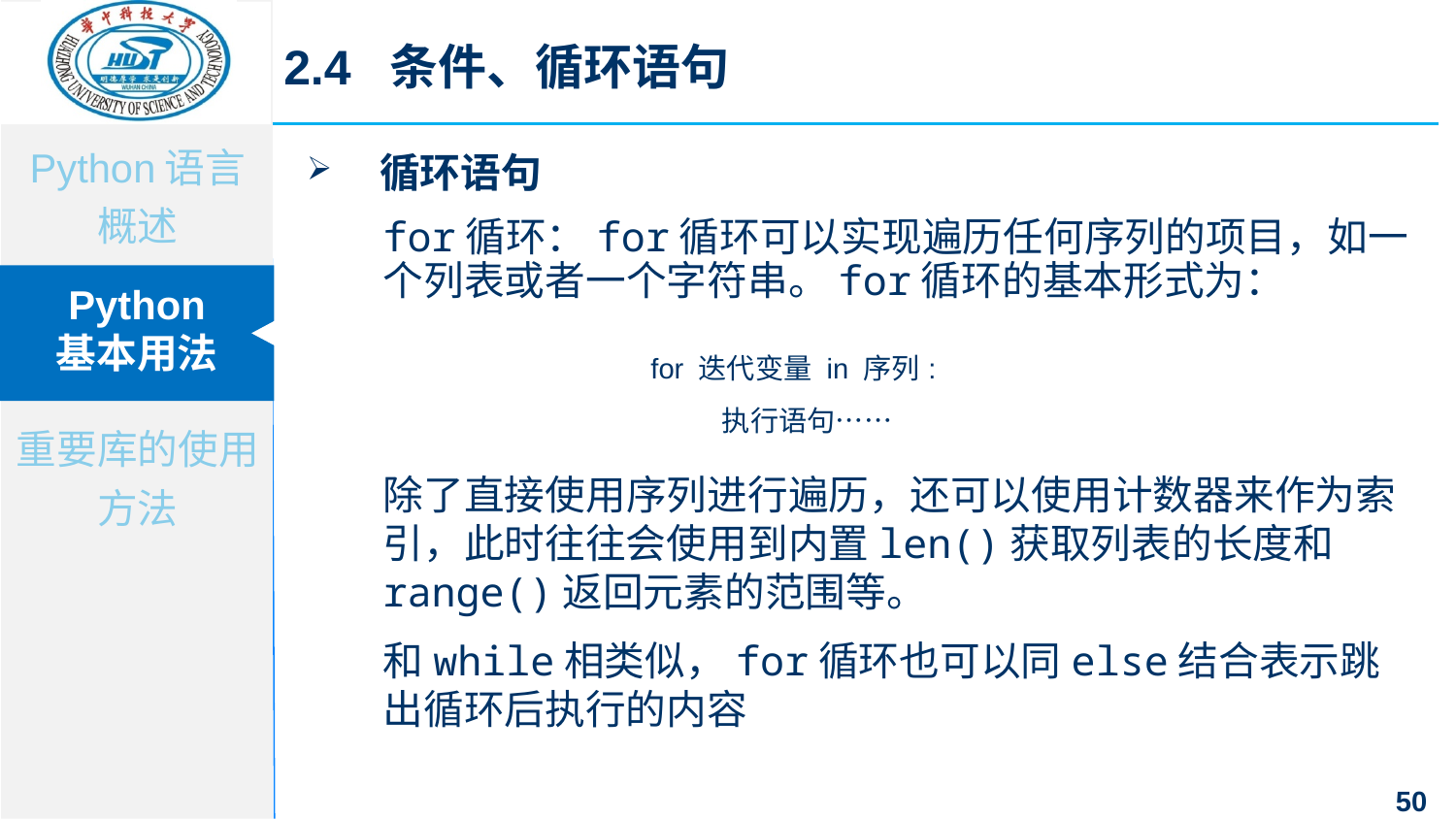

2.4  条件、循环语句
循环语句
for循环：for循环可以实现遍历任何序列的项目，如一个列表或者一个字符串。for循环的基本形式为：

除了直接使用序列进行遍历，还可以使用计数器来作为索引，此时往往会使用到内置len()获取列表的长度和range()返回元素的范围等。
和while相类似，for循环也可以同else结合表示跳出循环后执行的内容
| for 迭代变量 in 序列: |
| --- |
| 执行语句…… |